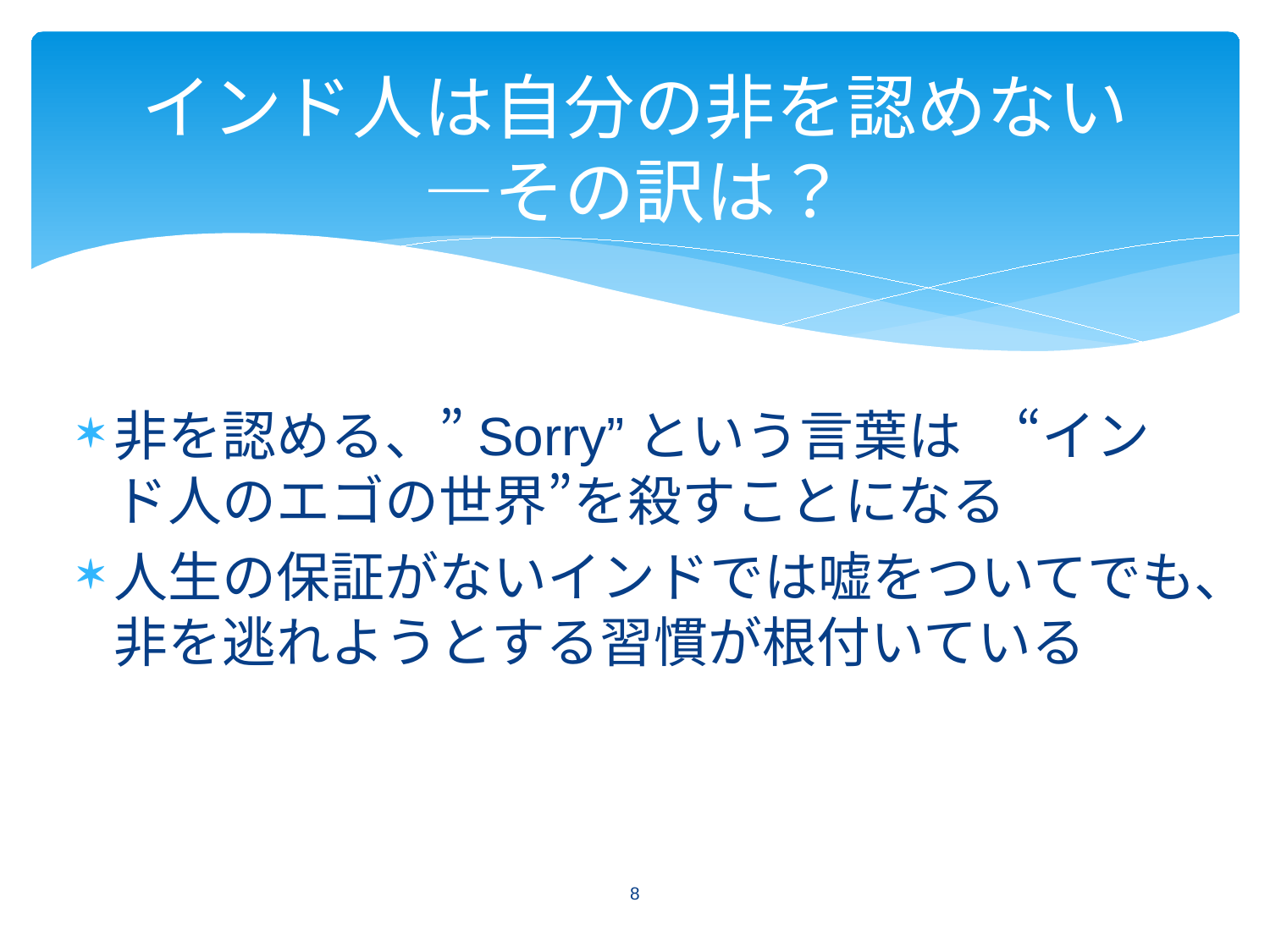

# インド人は自分の非を認めない ―その訳は？

非を認める、”Sorry”という言葉は　“インド人のエゴの世界”を殺すことになる
人生の保証がないインドでは嘘をついてでも、非を逃れようとする習慣が根付いている

8